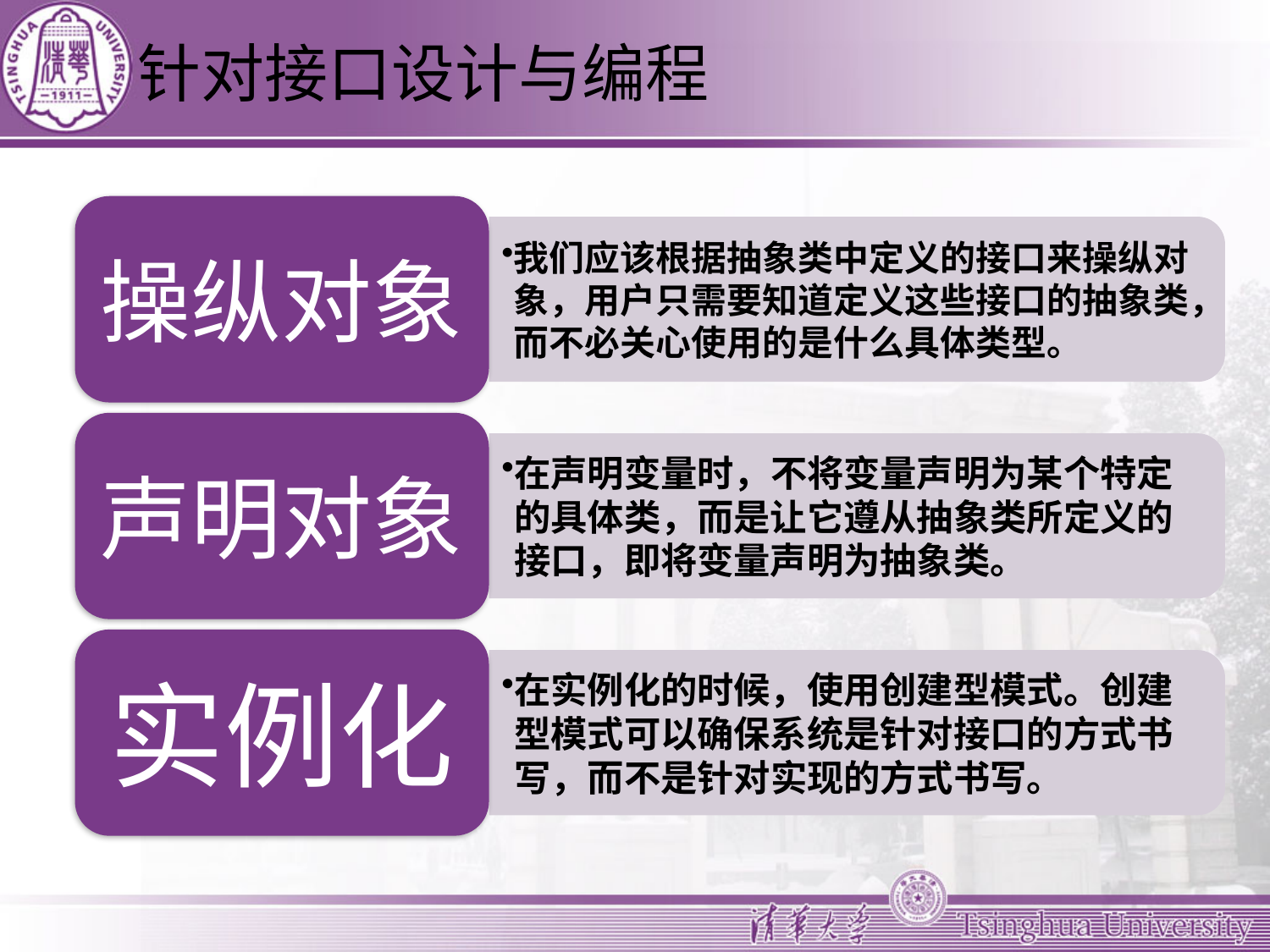

# 针对接口设计与编程
操纵对象
我们应该根据抽象类中定义的接口来操纵对象，用户只需要知道定义这些接口的抽象类，而不必关心使用的是什么具体类型。
在声明变量时，不将变量声明为某个特定的具体类，而是让它遵从抽象类所定义的接口，即将变量声明为抽象类。
在实例化的时候，使用创建型模式。创建型模式可以确保系统是针对接口的方式书写，而不是针对实现的方式书写。
声明对象
实例化